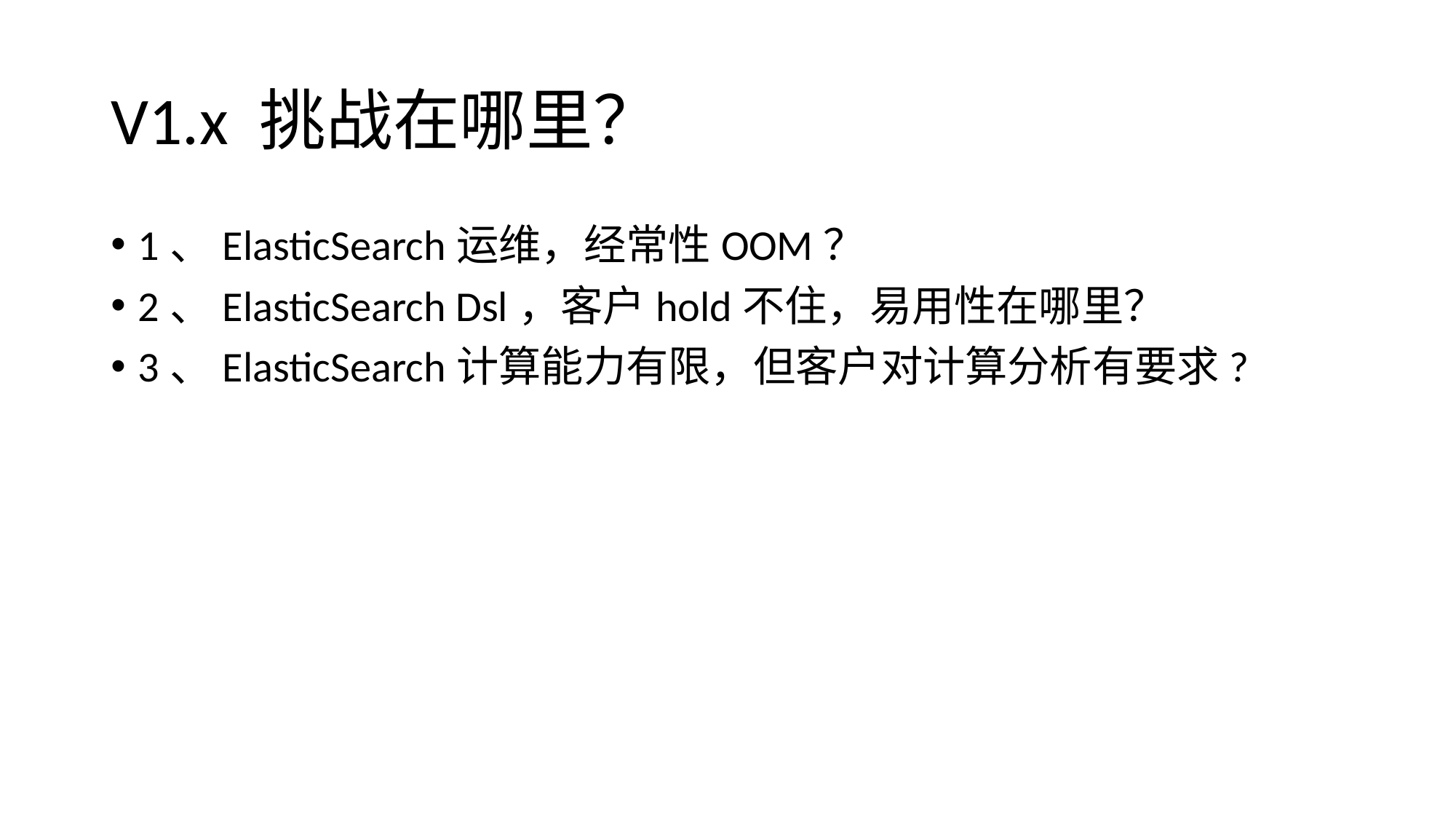

# V1.x 挑战在哪里？
1、ElasticSearch运维，经常性OOM？
2、ElasticSearch Dsl，客户hold不住，易用性在哪里？
3、ElasticSearch计算能力有限，但客户对计算分析有要求?